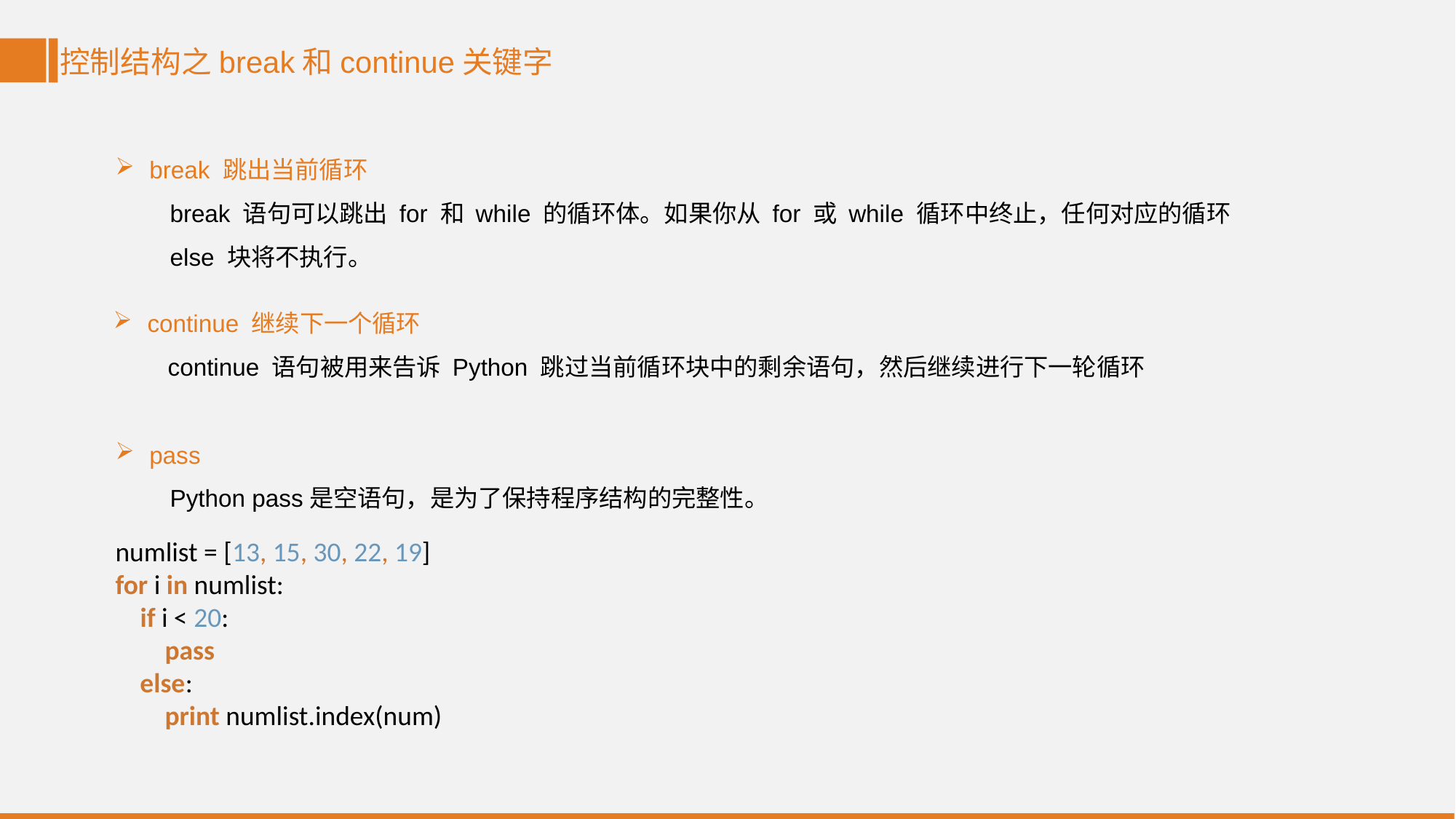

控制结构之break和continue关键字

break 跳出当前循环
break 语句可以跳出 for 和 while 的循环体。如果你从 for 或 while 循环中终止，任何对应的循环 else 块将不执行。

continue 继续下一个循环
continue 语句被用来告诉 Python 跳过当前循环块中的剩余语句，然后继续进行下一轮循环

pass
Python pass是空语句，是为了保持程序结构的完整性。
numlist = [13, 15, 30, 22, 19]
for i in numlist:
    if i < 20:
        pass
    else:
        print numlist.index(num)